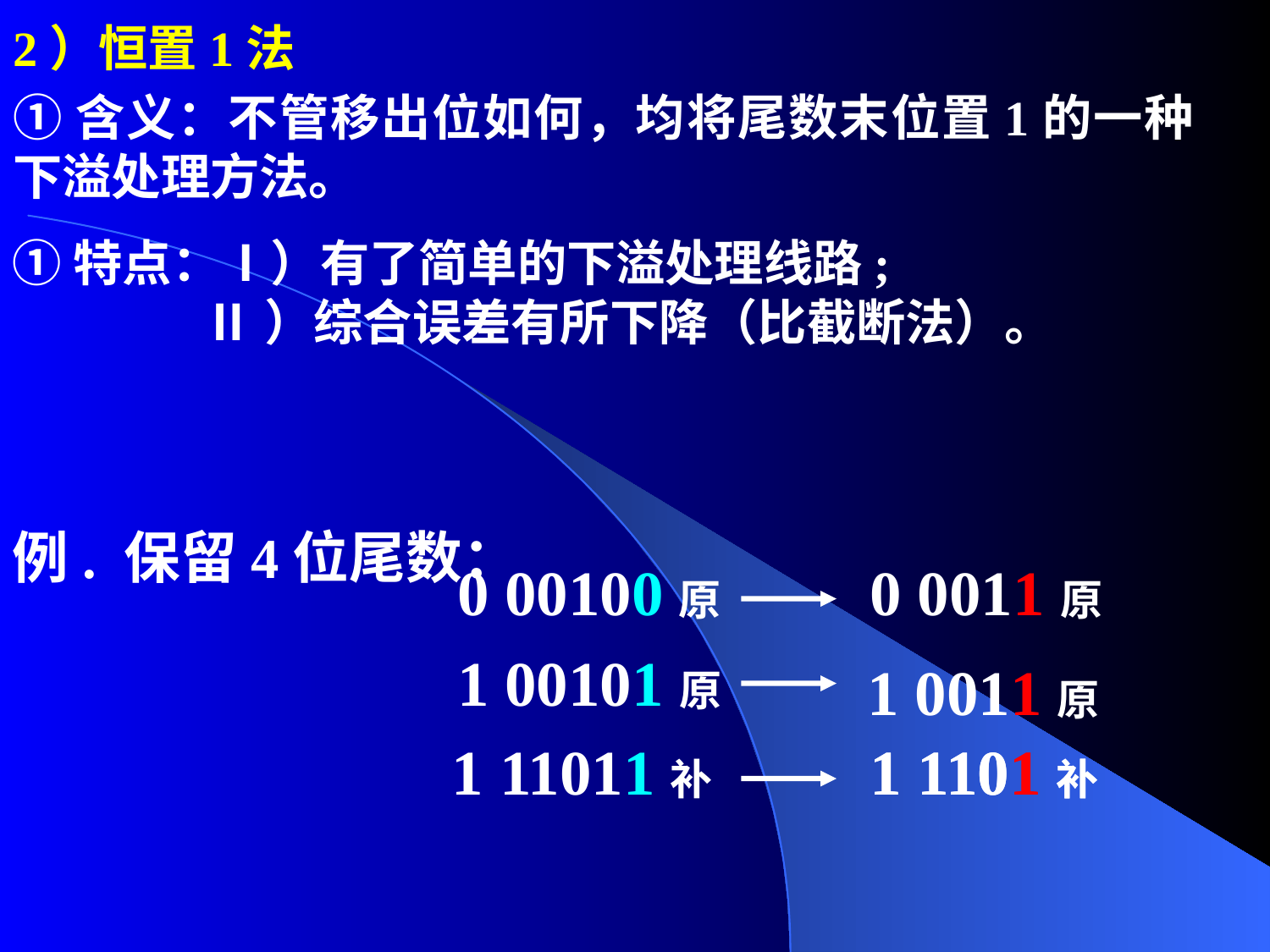

2）恒置1法
①含义：不管移出位如何，均将尾数末位置1的一种下溢处理方法。
①特点：Ⅰ）有了简单的下溢处理线路;
                 Ⅱ）综合误差有所下降（比截断法）。
例. 保留4位尾数：
0 00100原
0 0011原

1 00101原
1 0011原

 1 11011补
1 1101补
1 1101补

37